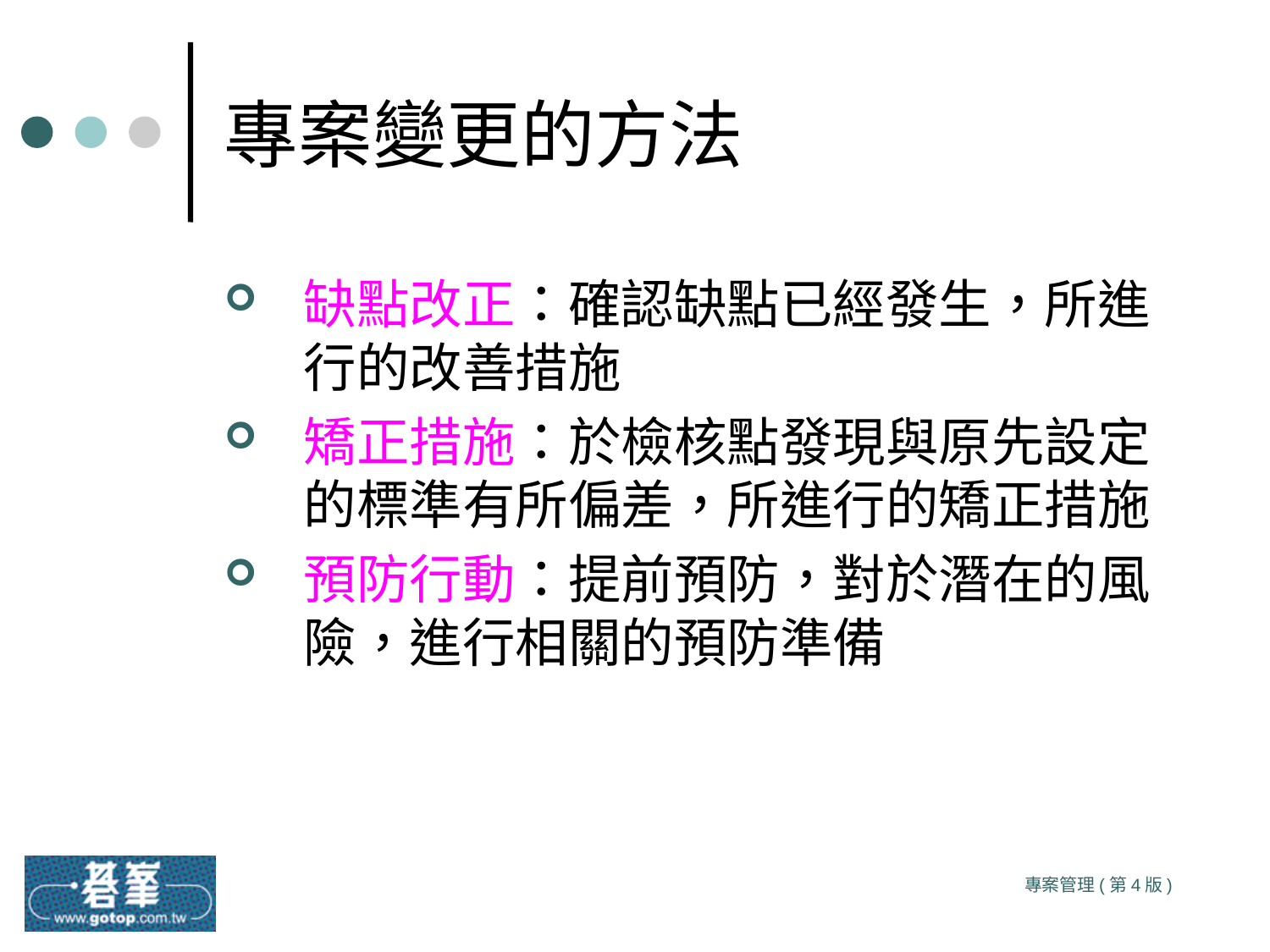

# 專案變更的方法
缺點改正：確認缺點已經發生，所進行的改善措施
矯正措施：於檢核點發現與原先設定的標準有所偏差，所進行的矯正措施
預防行動：提前預防，對於潛在的風險，進行相關的預防準備
專案管理(第4版)